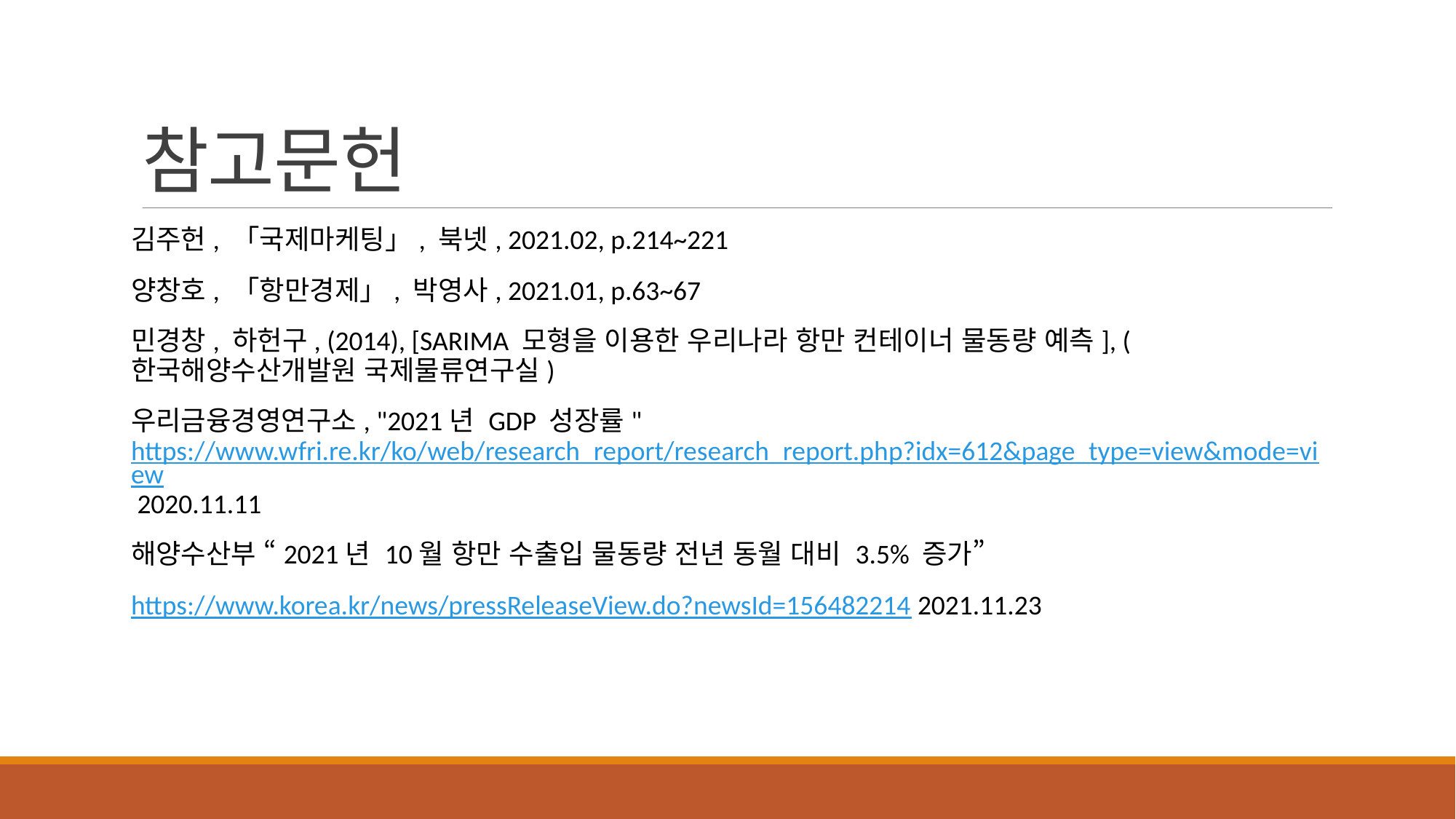

# 참고문헌
김주헌, 「국제마케팅」, 북넷, 2021.02, p.214~221
양창호, 「항만경제」, 박영사, 2021.01, p.63~67
민경창, 하헌구, (2014), [SARIMA 모형을 이용한 우리나라 항만 컨테이너 물동량 예측], (한국해양수산개발원 국제물류연구실)
우리금융경영연구소, "2021년 GDP 성장률" https://www.wfri.re.kr/ko/web/research_report/research_report.php?idx=612&page_type=view&mode=view 2020.11.11
해양수산부 “2021년 10월 항만 수출입 물동량 전년 동월 대비 3.5% 증가”
https://www.korea.kr/news/pressReleaseView.do?newsId=156482214 2021.11.23